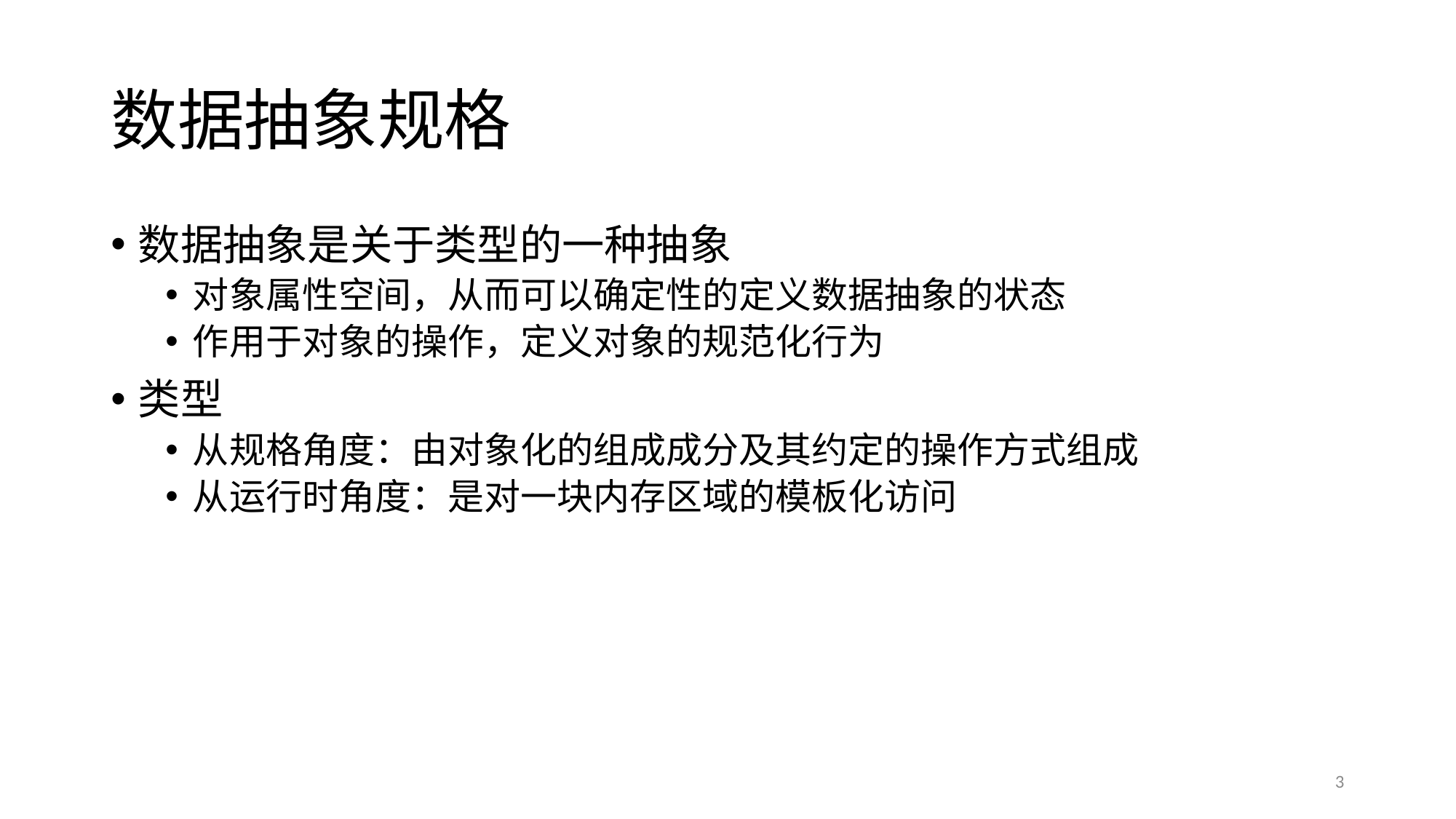

# 数据抽象规格
数据抽象是关于类型的一种抽象
对象属性空间，从而可以确定性的定义数据抽象的状态
作用于对象的操作，定义对象的规范化行为
类型
从规格角度：由对象化的组成成分及其约定的操作方式组成
从运行时角度：是对一块内存区域的模板化访问
3